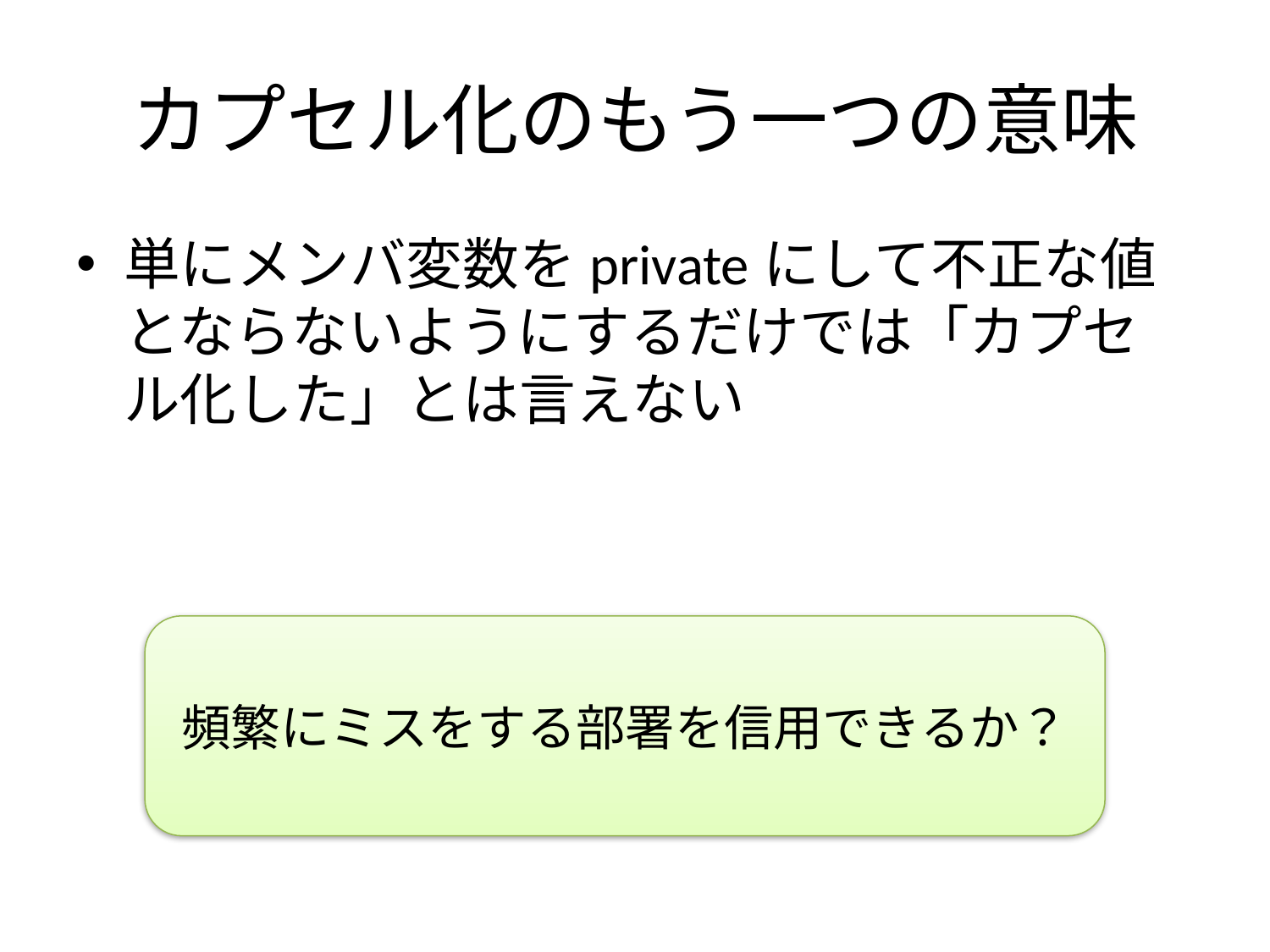

# カプセル化のもう一つの意味
単にメンバ変数をprivateにして不正な値とならないようにするだけでは「カプセル化した」とは言えない
頻繁にミスをする部署を信用できるか？